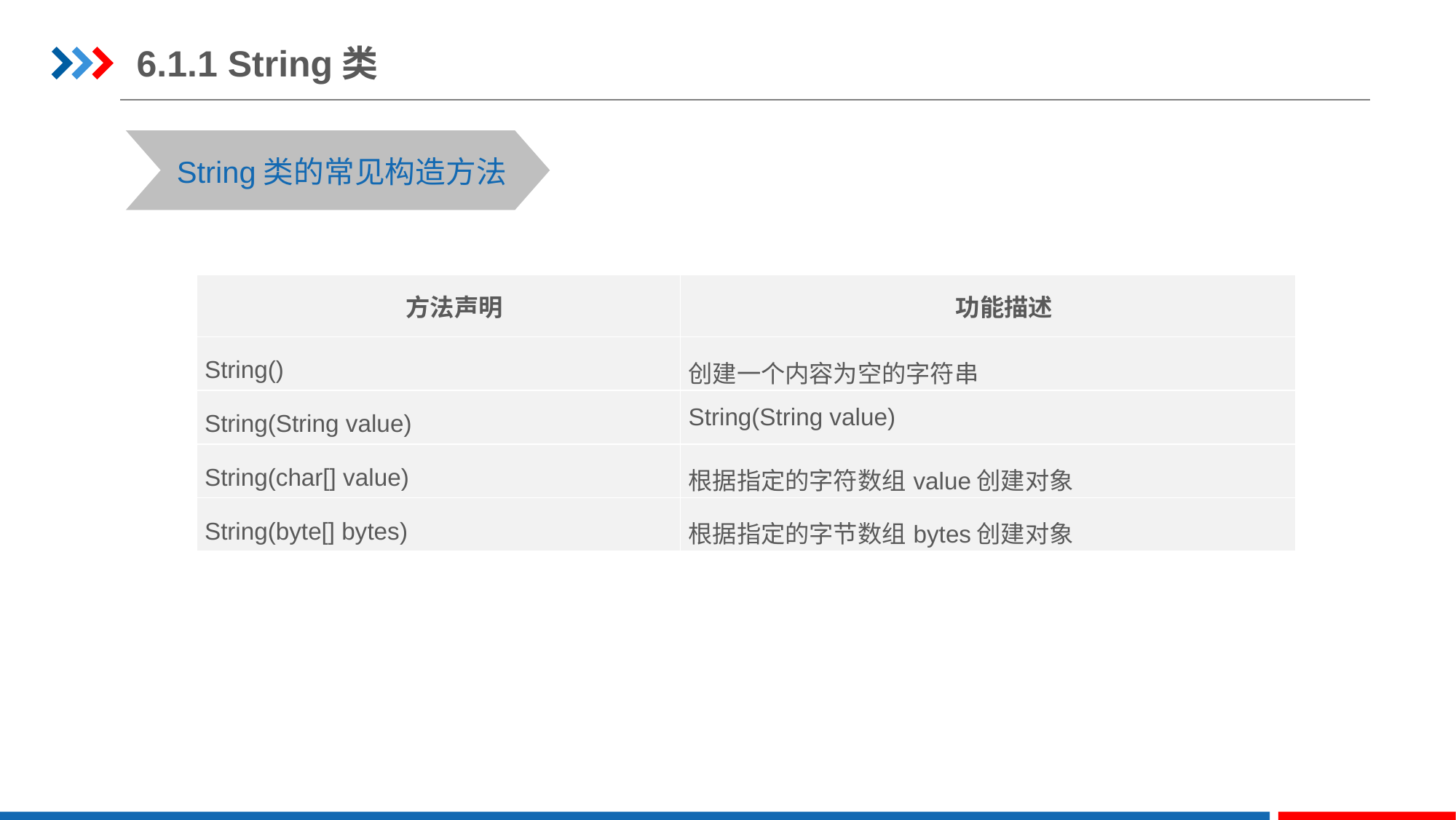

6.1.1 String类

String类的常见构造方法
| 方法声明 | 功能描述 |
| --- | --- |
| String() | 创建一个内容为空的字符串 |
| String(String value) | String(String value) |
| String(char[] value) | 根据指定的字符数组value创建对象 |
| String(byte[] bytes) | 根据指定的字节数组bytes创建对象 |